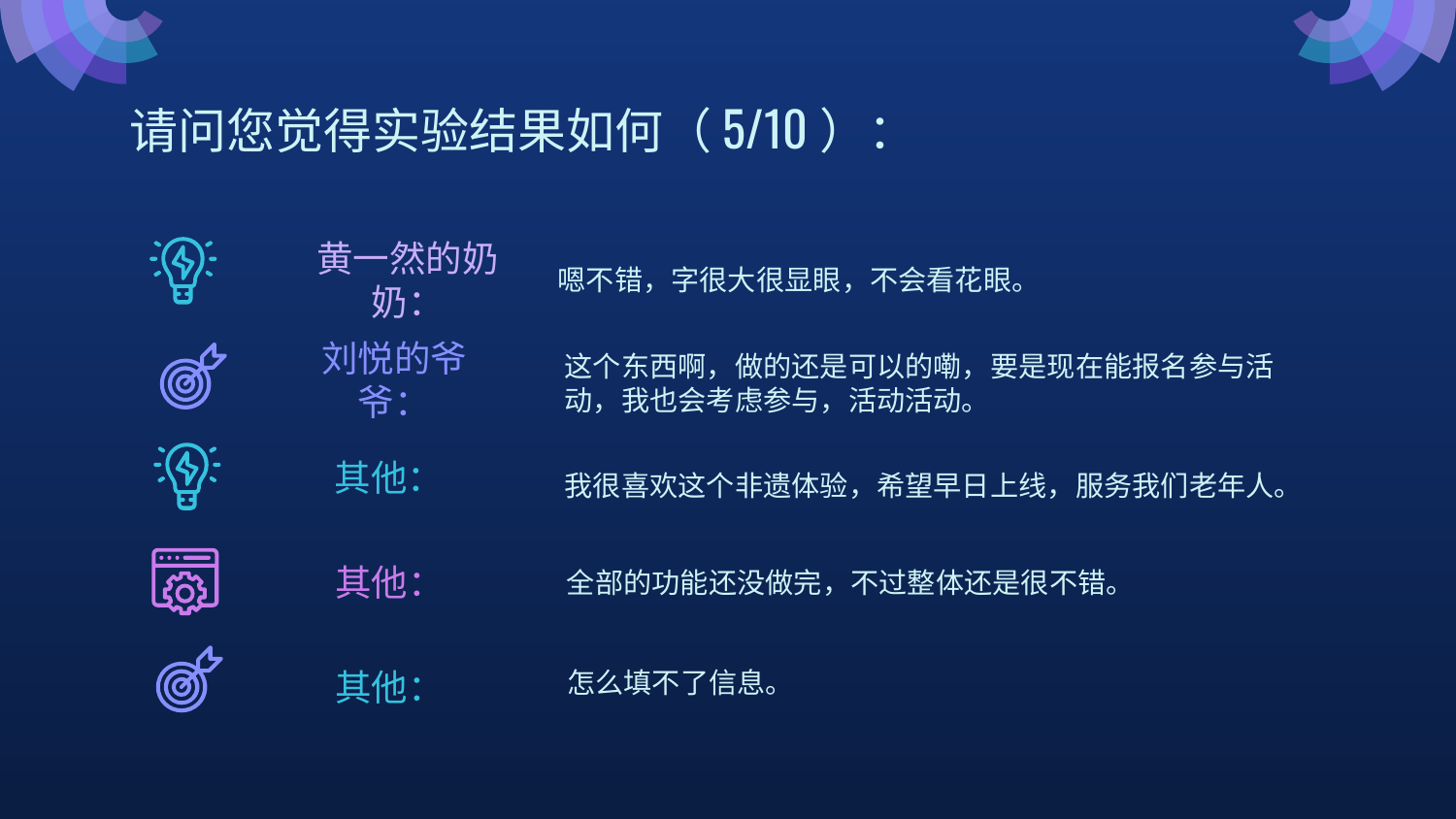

# 请问您觉得实验结果如何（5/10）：

黄一然的奶奶：
嗯不错，字很大很显眼，不会看花眼。
刘悦的爷爷：
这个东西啊，做的还是可以的嘞，要是现在能报名参与活动，我也会考虑参与，活动活动。

其他：
我很喜欢这个非遗体验，希望早日上线，服务我们老年人。

其他：
全部的功能还没做完，不过整体还是很不错。

怎么填不了信息。
其他：